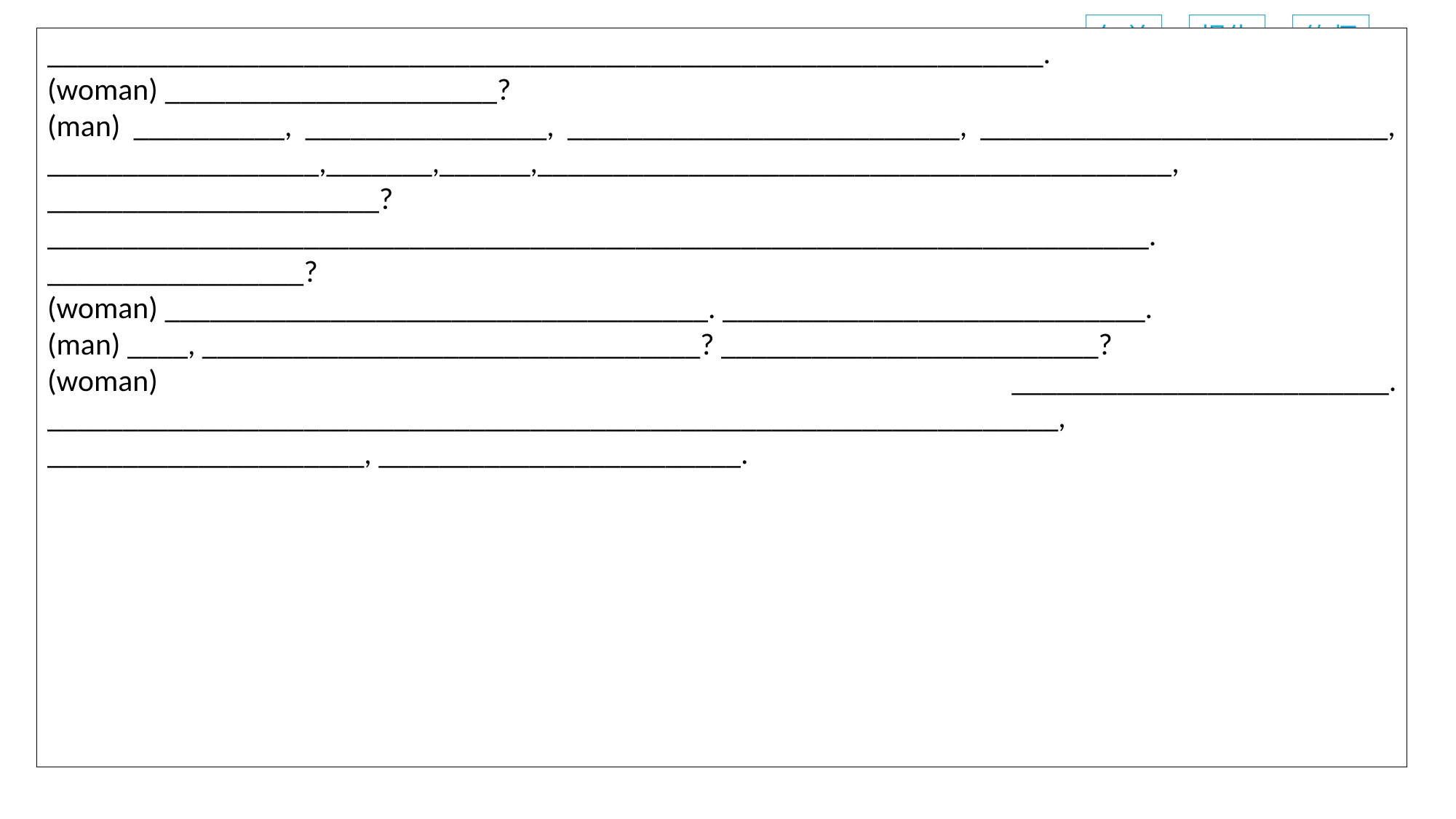

句单
报告
约师
__________________________________________________________________.
(woman) ______________________?
(man) __________, ________________, __________________________, ___________________________, __________________,_______,______,__________________________________________, ______________________? _________________________________________________________________________. _________________?
(woman) ____________________________________. ____________________________.
(man) ____, _________________________________? _________________________?
(woman) _________________________. ___________________________________________________________________, _____________________, ________________________.

00: 00